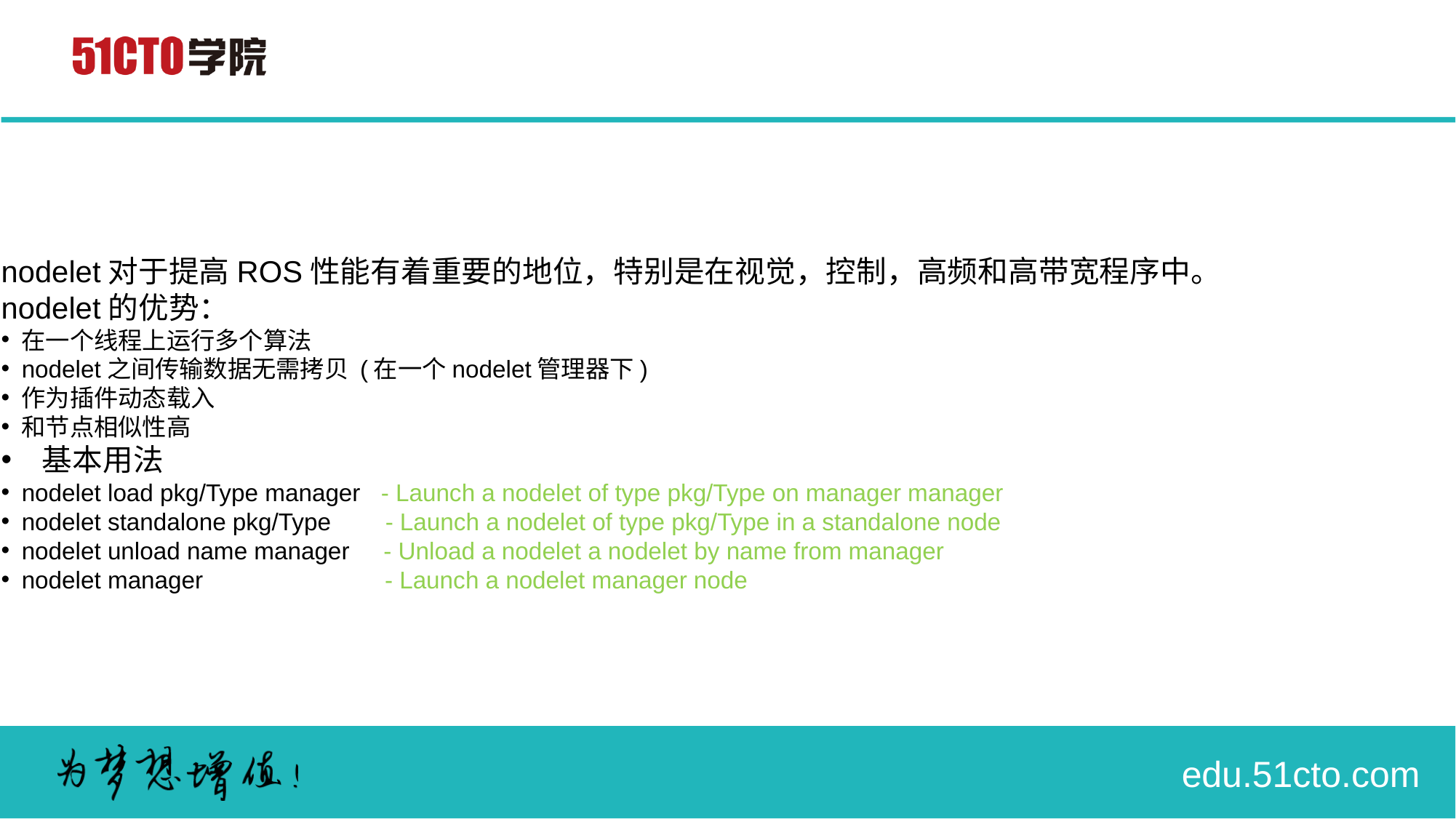

# nodelet对于提高ROS性能有着重要的地位，特别是在视觉，控制，高频和高带宽程序中。
nodelet的优势：
在一个线程上运行多个算法
nodelet之间传输数据无需拷贝 (在一个nodelet管理器下)
作为插件动态载入
和节点相似性高
基本用法
nodelet load pkg/Type manager   - Launch a nodelet of type pkg/Type on manager manager
nodelet standalone pkg/Type        - Launch a nodelet of type pkg/Type in a standalone node
nodelet unload name manager     - Unload a nodelet a nodelet by name from manager
nodelet manager                           - Launch a nodelet manager node